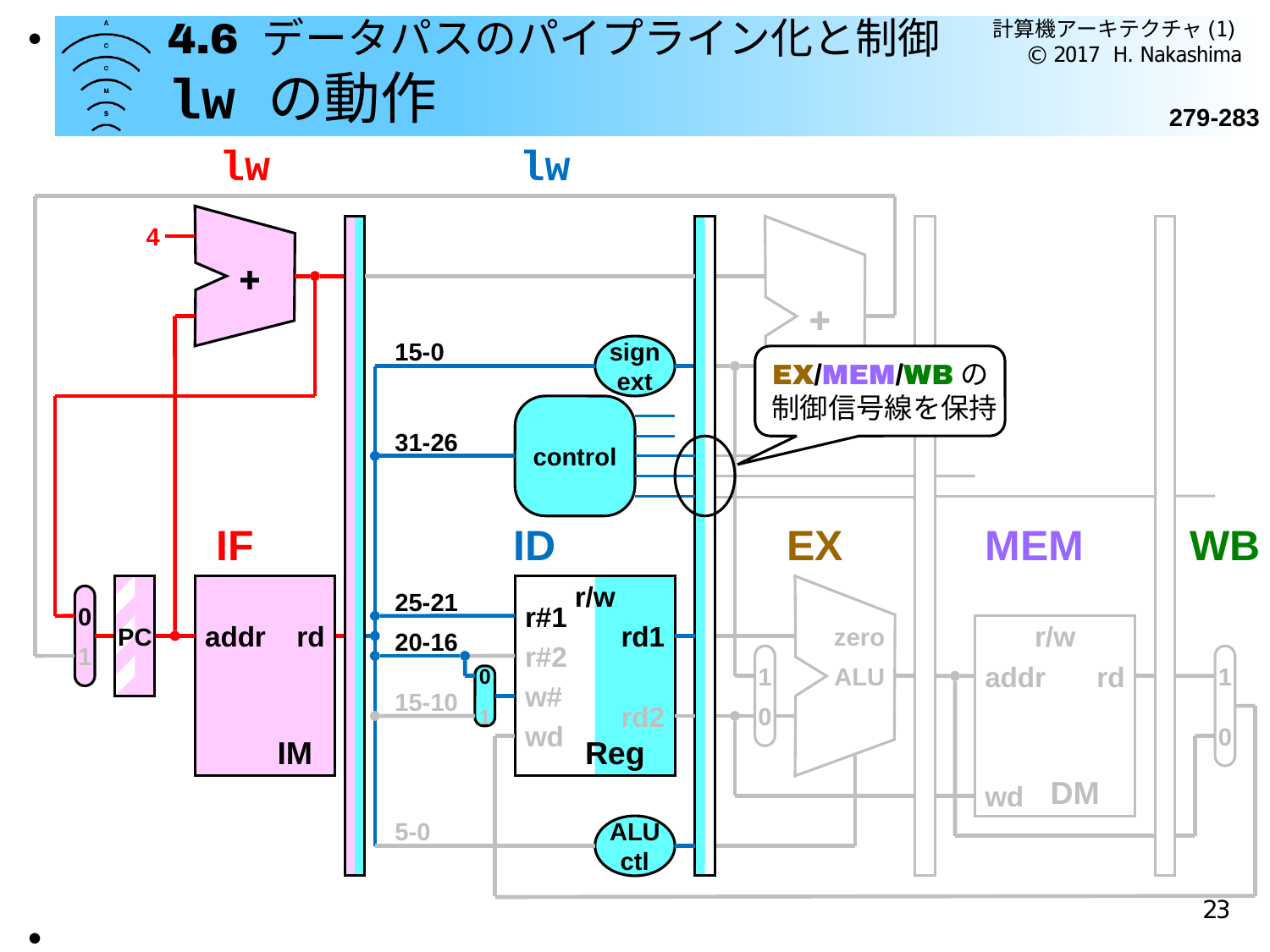

計算機アーキテクチャ(1)
© 2017  H. Nakashima
●
# 4.6 データパスのパイプライン化と制御 lw の動作
279-283
lw
lw

4

+

IF

PC

addr
rd
IM

0
1

sign
ext
15-0

control

31-26

ID

r/w
r#1
rd1
r#2
w#
rd2
wd
Reg

25-21

20-16

0
1
15-10

ALU
ctl
5-0

4

+

+

sign
ext
15-0

EX/MEM/WBの
制御信号線を保持

<<2

control

31-26

IF
ID
EX
MEM
WB

addr
rd
IM

r/w
r#1
rd1
r#2
w#
rd2
wd
Reg

zero
ALU

PC

0
1
25-21

r/w
addr
rd
wd
DM

20-16

1
0

1

0
1

0
15-10

ALU
ctl
5-0
23
●